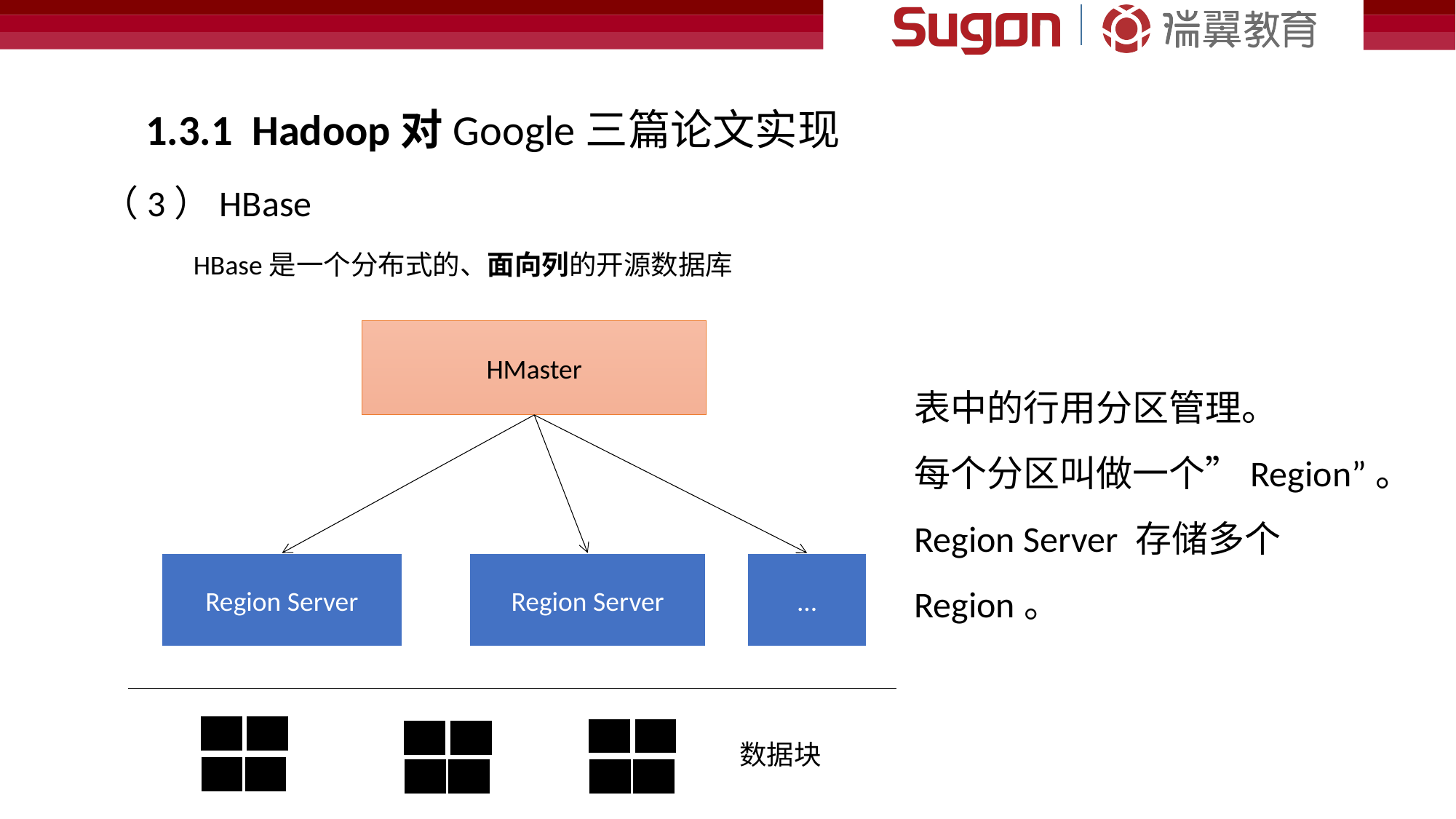

1.3.1  Hadoop对Google三篇论文实现
（3）HBase
HBase是一个分布式的、面向列的开源数据库
HMaster
表中的行用分区管理。
每个分区叫做一个”Region”。
Region Server 存储多个Region。
Region Server
Region Server
...

数据块